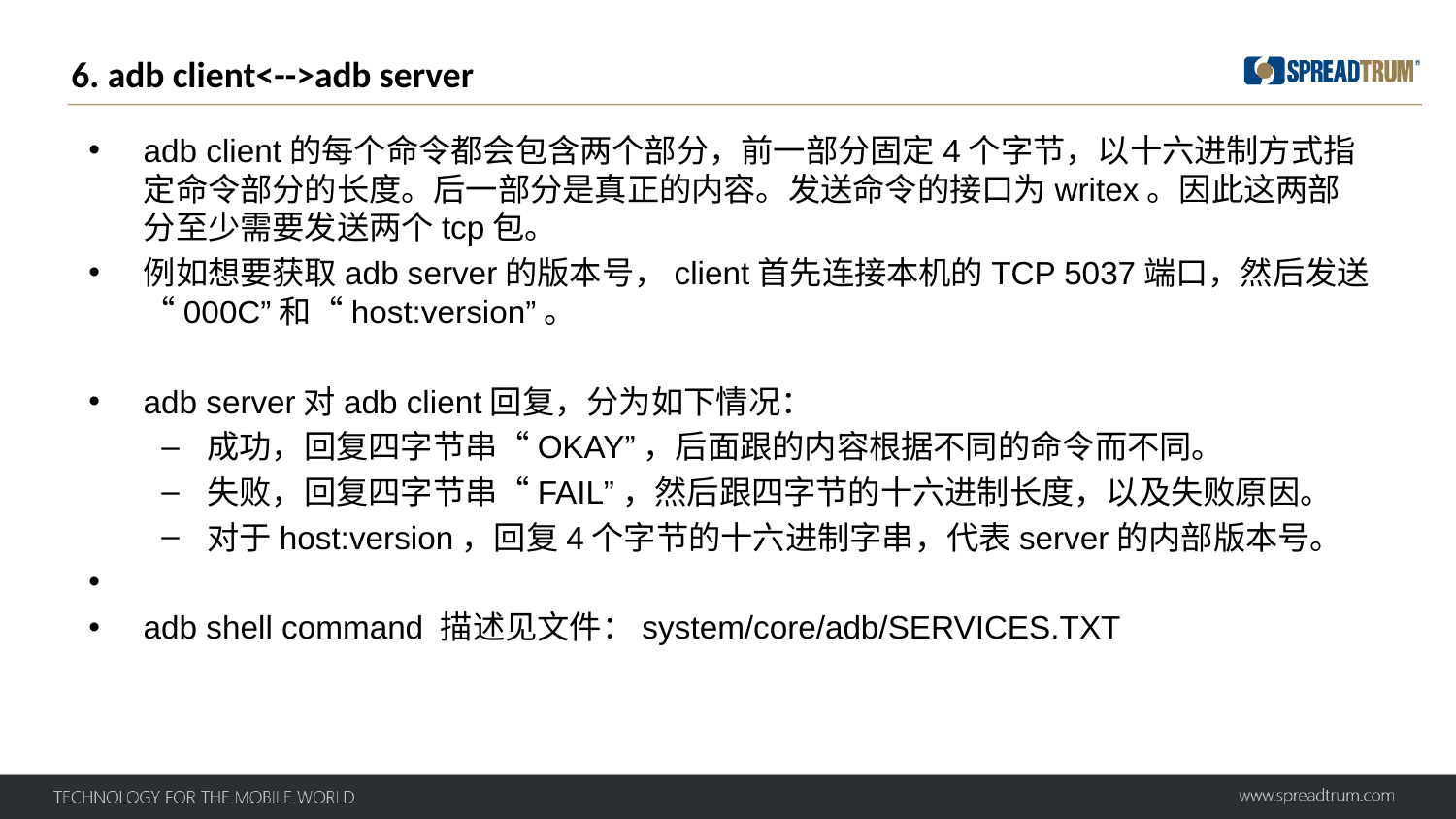

# 6. adb client<-->adb server
adb client的每个命令都会包含两个部分，前一部分固定4个字节，以十六进制方式指定命令部分的长度。后一部分是真正的内容。发送命令的接口为writex。因此这两部分至少需要发送两个tcp包。
例如想要获取adb server的版本号，client首先连接本机的TCP 5037端口，然后发送“000C”和“host:version”。

adb server对adb client回复，分为如下情况：
成功，回复四字节串“OKAY”，后面跟的内容根据不同的命令而不同。
失败，回复四字节串“FAIL”，然后跟四字节的十六进制长度，以及失败原因。
对于host:version，回复4个字节的十六进制字串，代表server的内部版本号。

adb shell command 描述见文件：system/core/adb/SERVICES.TXT